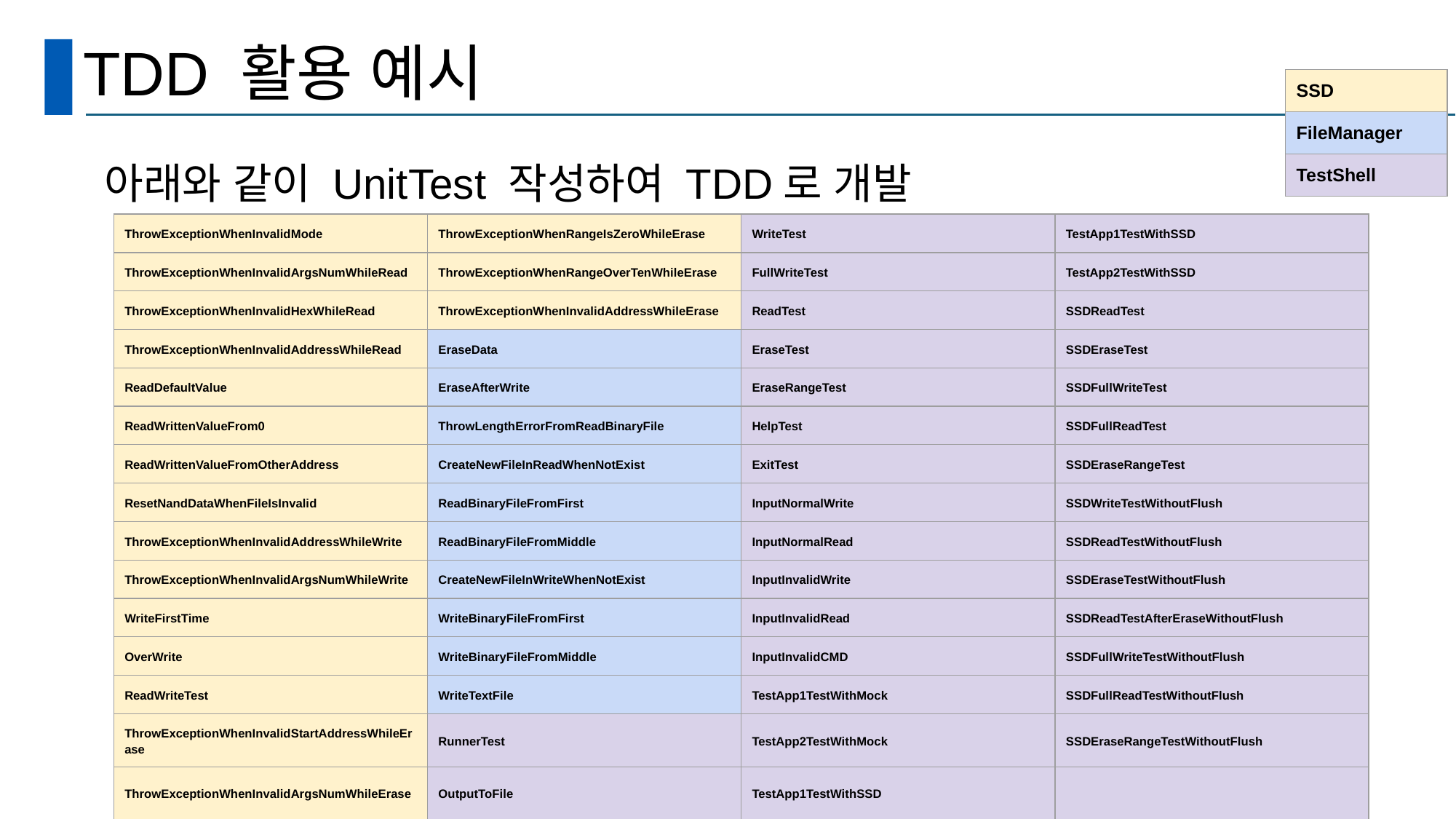

# TDD 활용 예시
| SSD |
| --- |
| FileManager |
| TestShell |
아래와 같이 UnitTest 작성하여 TDD로 개발
| ThrowExceptionWhenInvalidMode | ThrowExceptionWhenRangeIsZeroWhileErase | WriteTest | TestApp1TestWithSSD |
| --- | --- | --- | --- |
| ThrowExceptionWhenInvalidArgsNumWhileRead | ThrowExceptionWhenRangeOverTenWhileErase | FullWriteTest | TestApp2TestWithSSD |
| ThrowExceptionWhenInvalidHexWhileRead | ThrowExceptionWhenInvalidAddressWhileErase | ReadTest | SSDReadTest |
| ThrowExceptionWhenInvalidAddressWhileRead | EraseData | EraseTest | SSDEraseTest |
| ReadDefaultValue | EraseAfterWrite | EraseRangeTest | SSDFullWriteTest |
| ReadWrittenValueFrom0 | ThrowLengthErrorFromReadBinaryFile | HelpTest | SSDFullReadTest |
| ReadWrittenValueFromOtherAddress | CreateNewFileInReadWhenNotExist | ExitTest | SSDEraseRangeTest |
| ResetNandDataWhenFileIsInvalid | ReadBinaryFileFromFirst | InputNormalWrite | SSDWriteTestWithoutFlush |
| ThrowExceptionWhenInvalidAddressWhileWrite | ReadBinaryFileFromMiddle | InputNormalRead | SSDReadTestWithoutFlush |
| ThrowExceptionWhenInvalidArgsNumWhileWrite | CreateNewFileInWriteWhenNotExist | InputInvalidWrite | SSDEraseTestWithoutFlush |
| WriteFirstTime | WriteBinaryFileFromFirst | InputInvalidRead | SSDReadTestAfterEraseWithoutFlush |
| OverWrite | WriteBinaryFileFromMiddle | InputInvalidCMD | SSDFullWriteTestWithoutFlush |
| ReadWriteTest | WriteTextFile | TestApp1TestWithMock | SSDFullReadTestWithoutFlush |
| ThrowExceptionWhenInvalidStartAddressWhileErase | RunnerTest | TestApp2TestWithMock | SSDEraseRangeTestWithoutFlush |
| ThrowExceptionWhenInvalidArgsNumWhileErase | OutputToFile | TestApp1TestWithSSD |  |